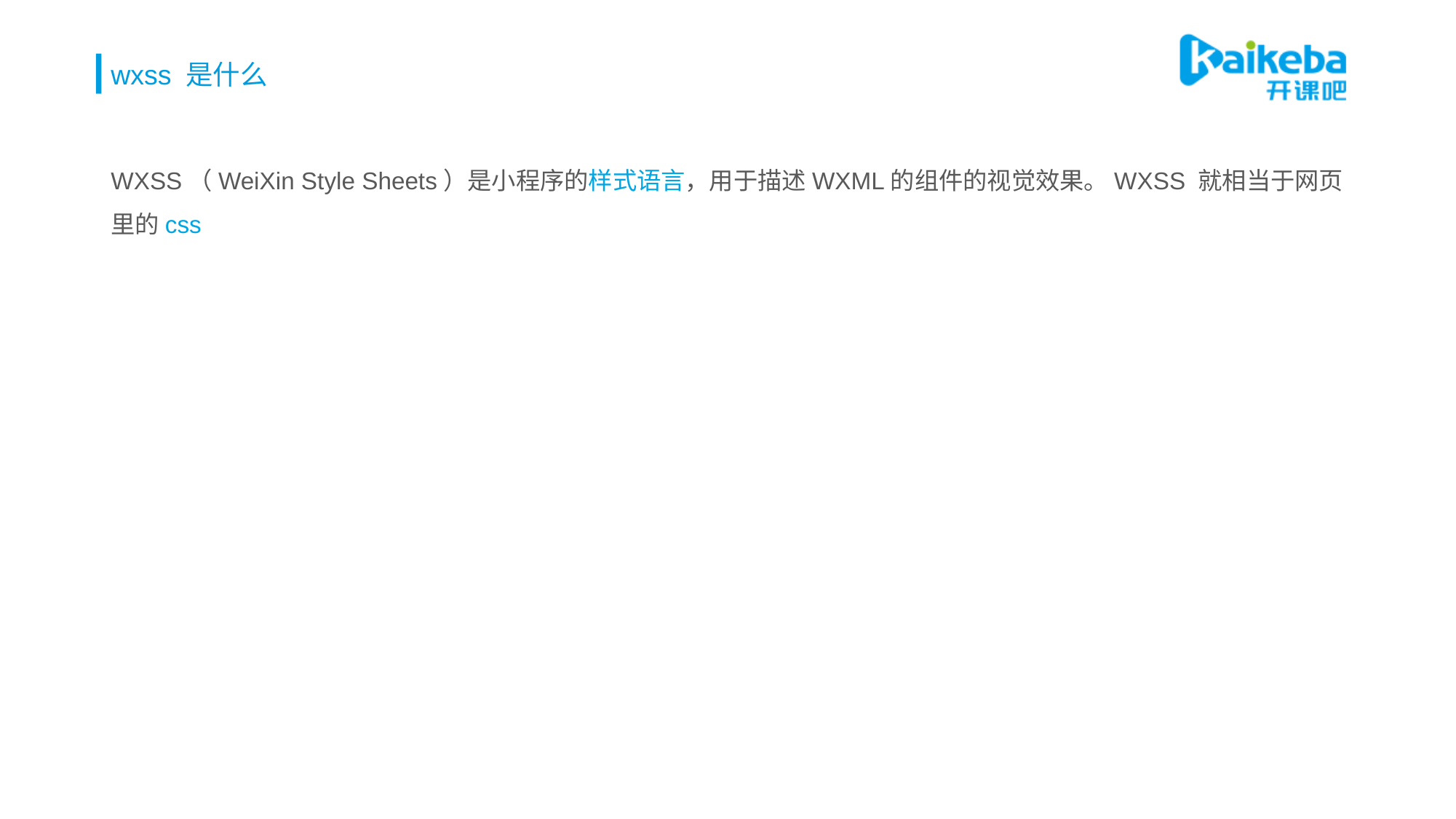

# wxss 是什么
WXSS（WeiXin Style Sheets）是小程序的样式语言，用于描述WXML的组件的视觉效果。WXSS 就相当于网页里的css